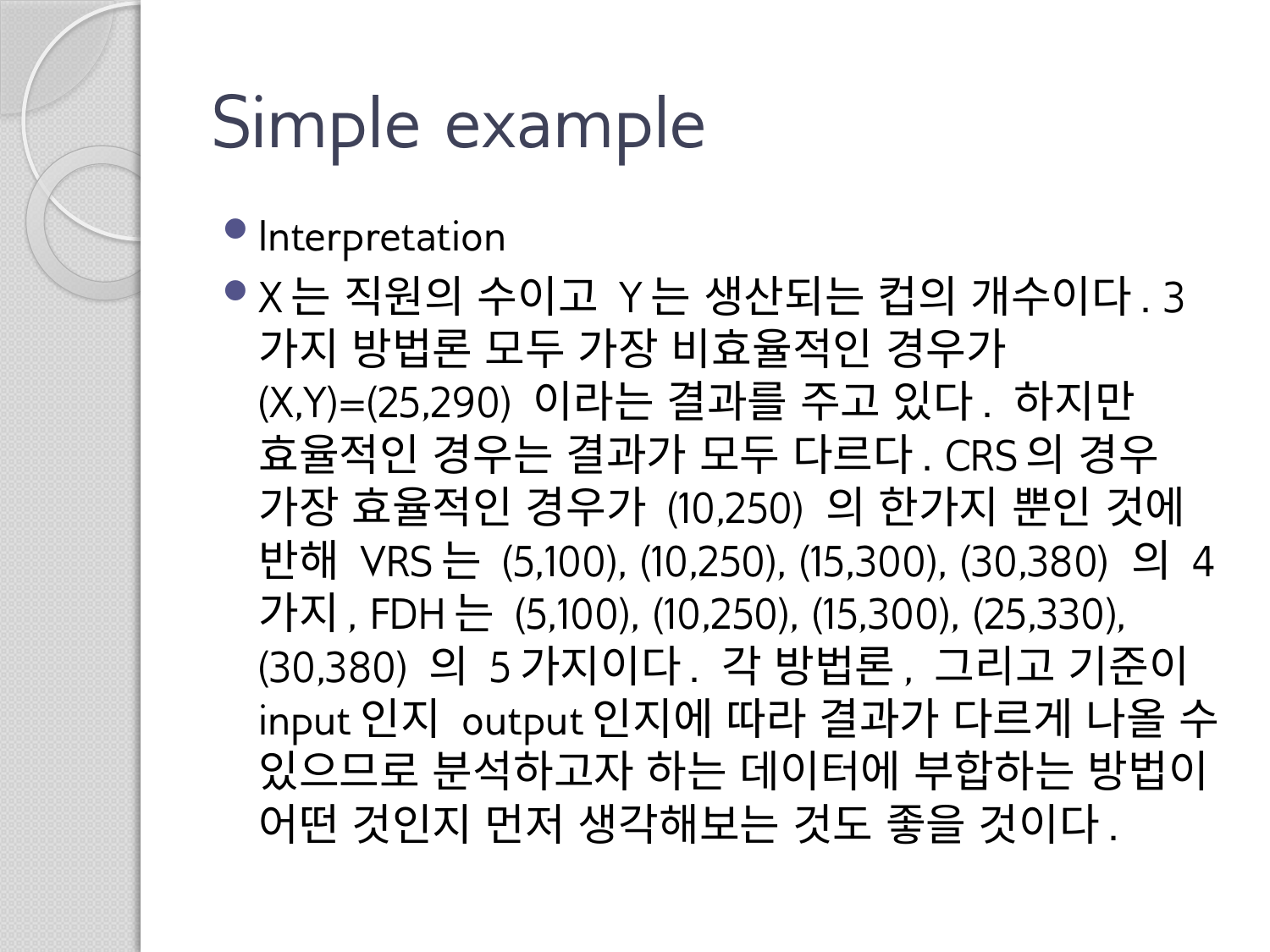

# Simple example
Interpretation
X는 직원의 수이고 Y는 생산되는 컵의 개수이다. 3가지 방법론 모두 가장 비효율적인 경우가 (X,Y)=(25,290) 이라는 결과를 주고 있다. 하지만 효율적인 경우는 결과가 모두 다르다. CRS의 경우 가장 효율적인 경우가 (10,250) 의 한가지 뿐인 것에 반해 VRS는 (5,100), (10,250), (15,300), (30,380) 의 4가지, FDH는 (5,100), (10,250), (15,300), (25,330), (30,380) 의 5가지이다. 각 방법론, 그리고 기준이 input인지 output인지에 따라 결과가 다르게 나올 수 있으므로 분석하고자 하는 데이터에 부합하는 방법이 어떤 것인지 먼저 생각해보는 것도 좋을 것이다.